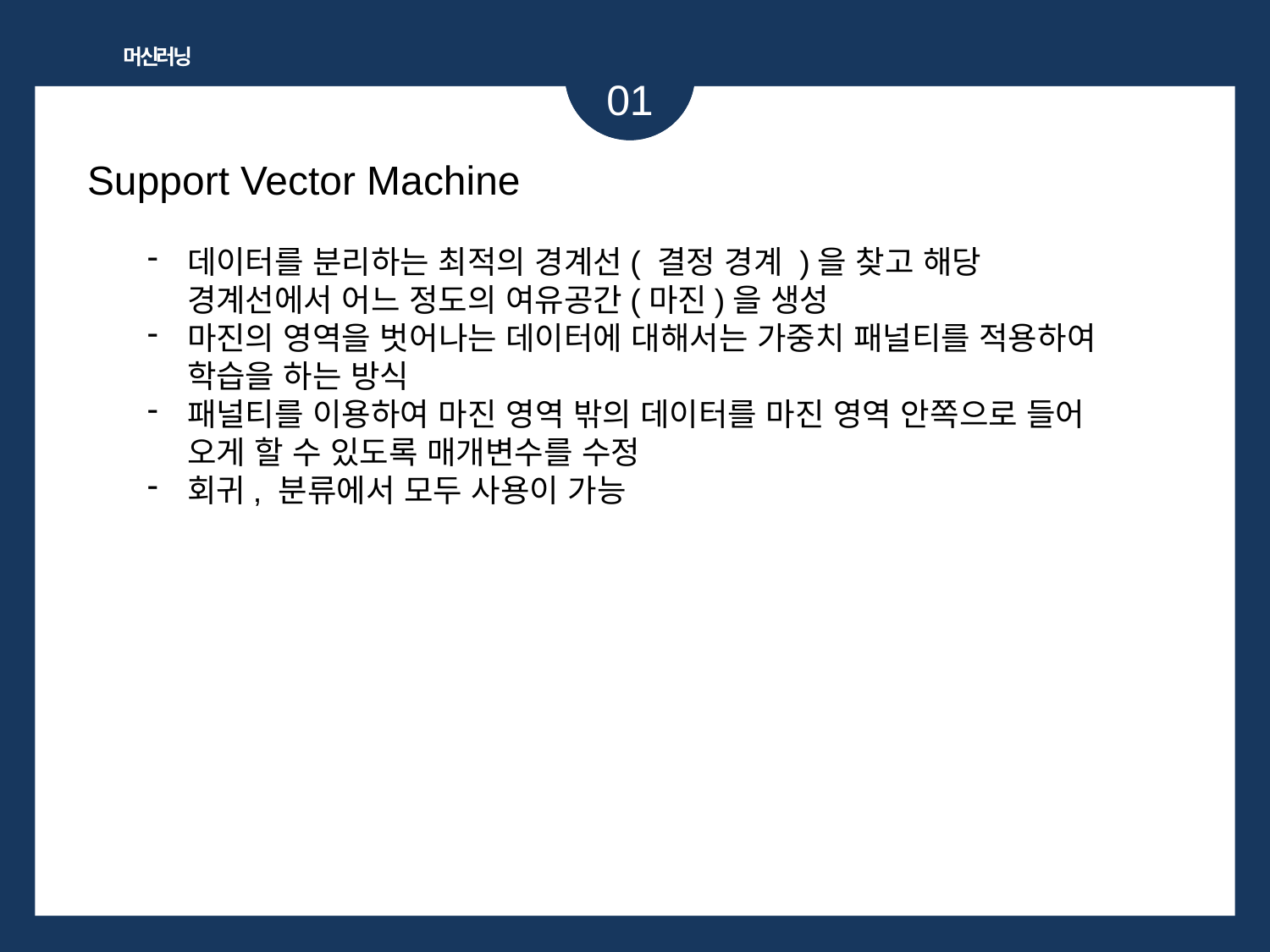

머신러닝
01
Support Vector Machine
데이터를 분리하는 최적의 경계선( 결정 경계 )을 찾고 해당 경계선에서 어느 정도의 여유공간(마진)을 생성
마진의 영역을 벗어나는 데이터에 대해서는 가중치 패널티를 적용하여 학습을 하는 방식
패널티를 이용하여 마진 영역 밖의 데이터를 마진 영역 안쪽으로 들어 오게 할 수 있도록 매개변수를 수정
회귀, 분류에서 모두 사용이 가능